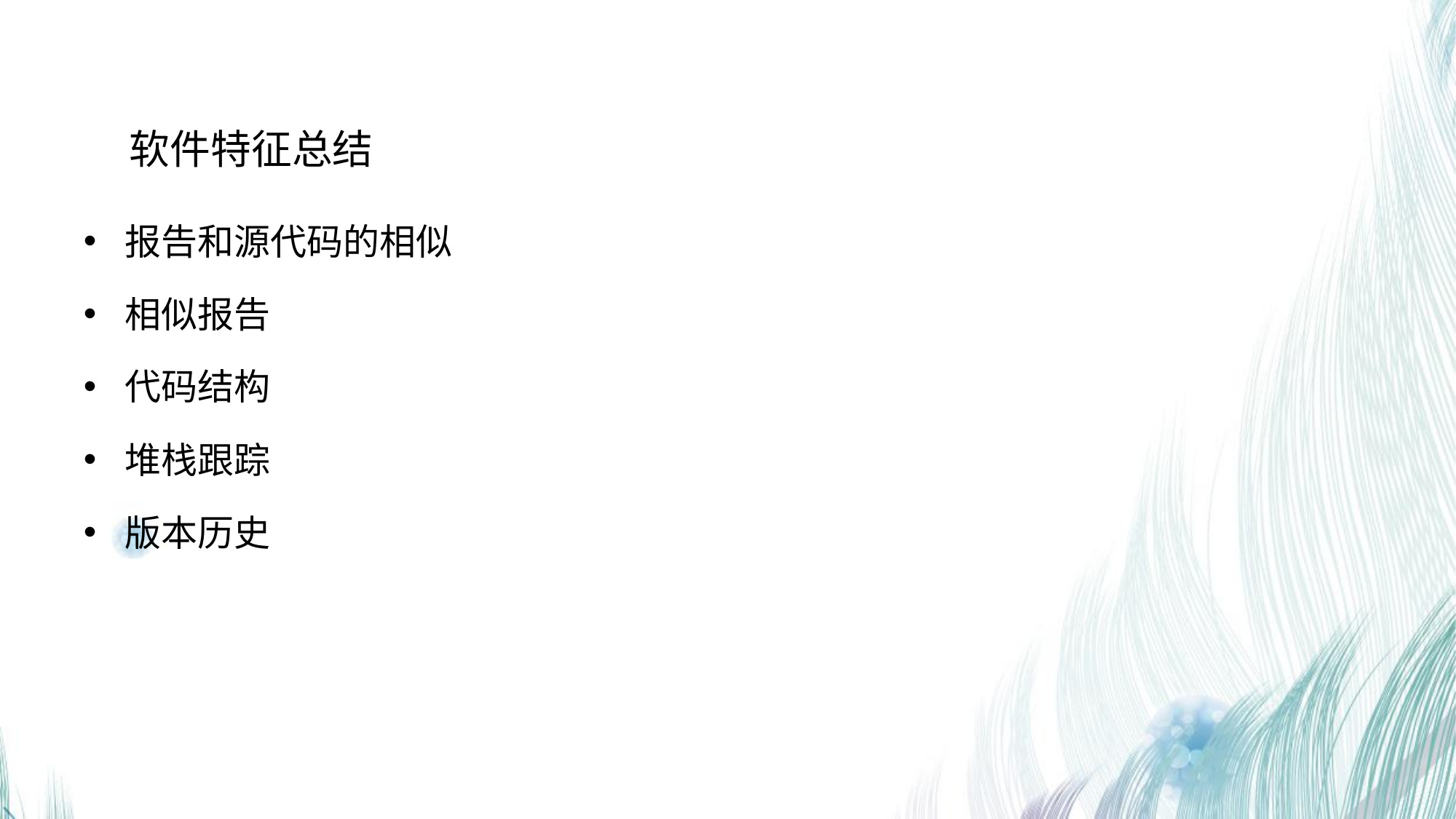

# 软件特征总结
报告和源代码的相似
相似报告
代码结构
堆栈跟踪
版本历史